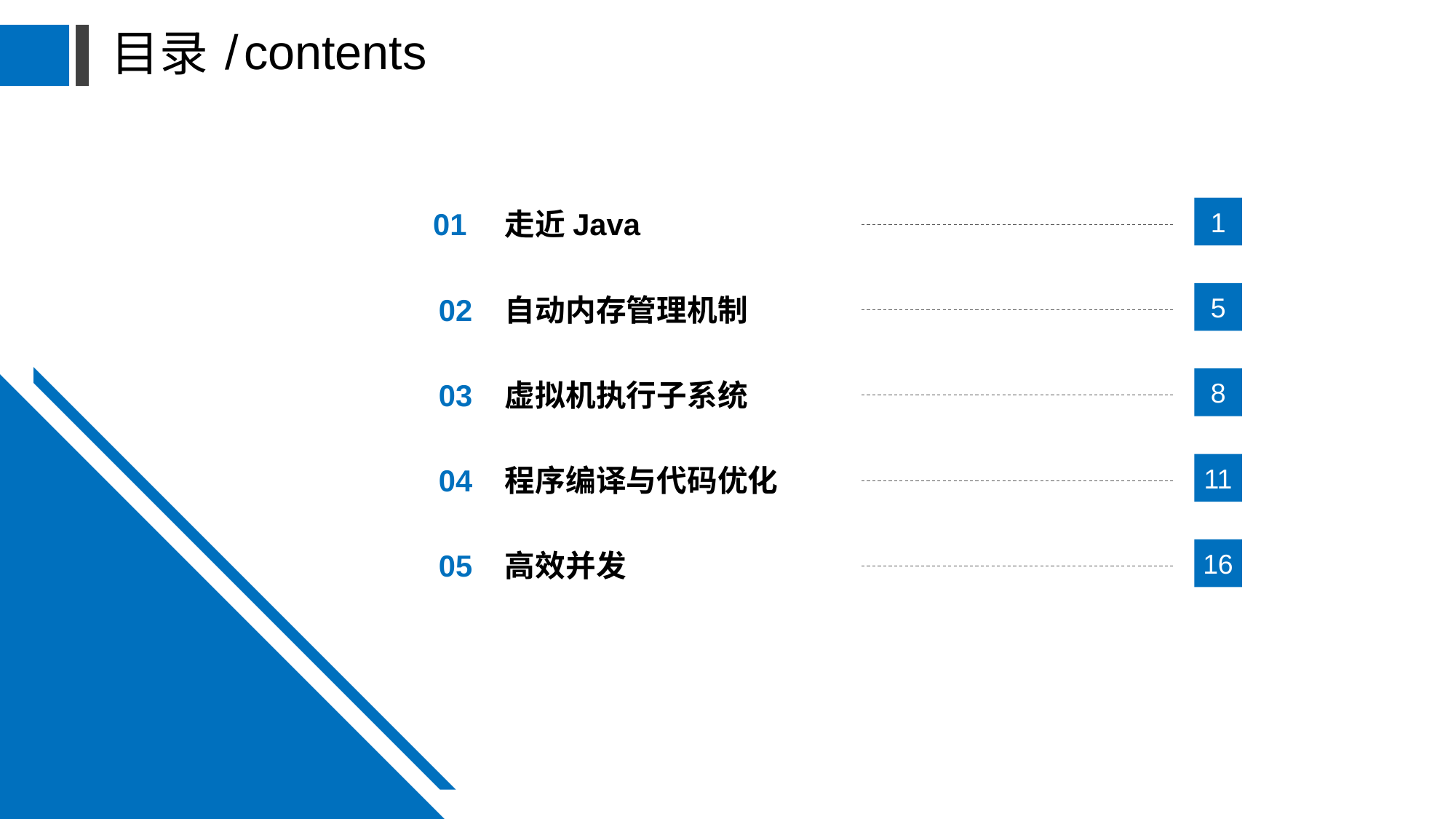

目录
/
contents
1
01
走近Java
5
02
自动内存管理机制

8
03
虚拟机执行子系统
11
04
程序编译与代码优化
16
05
高效并发